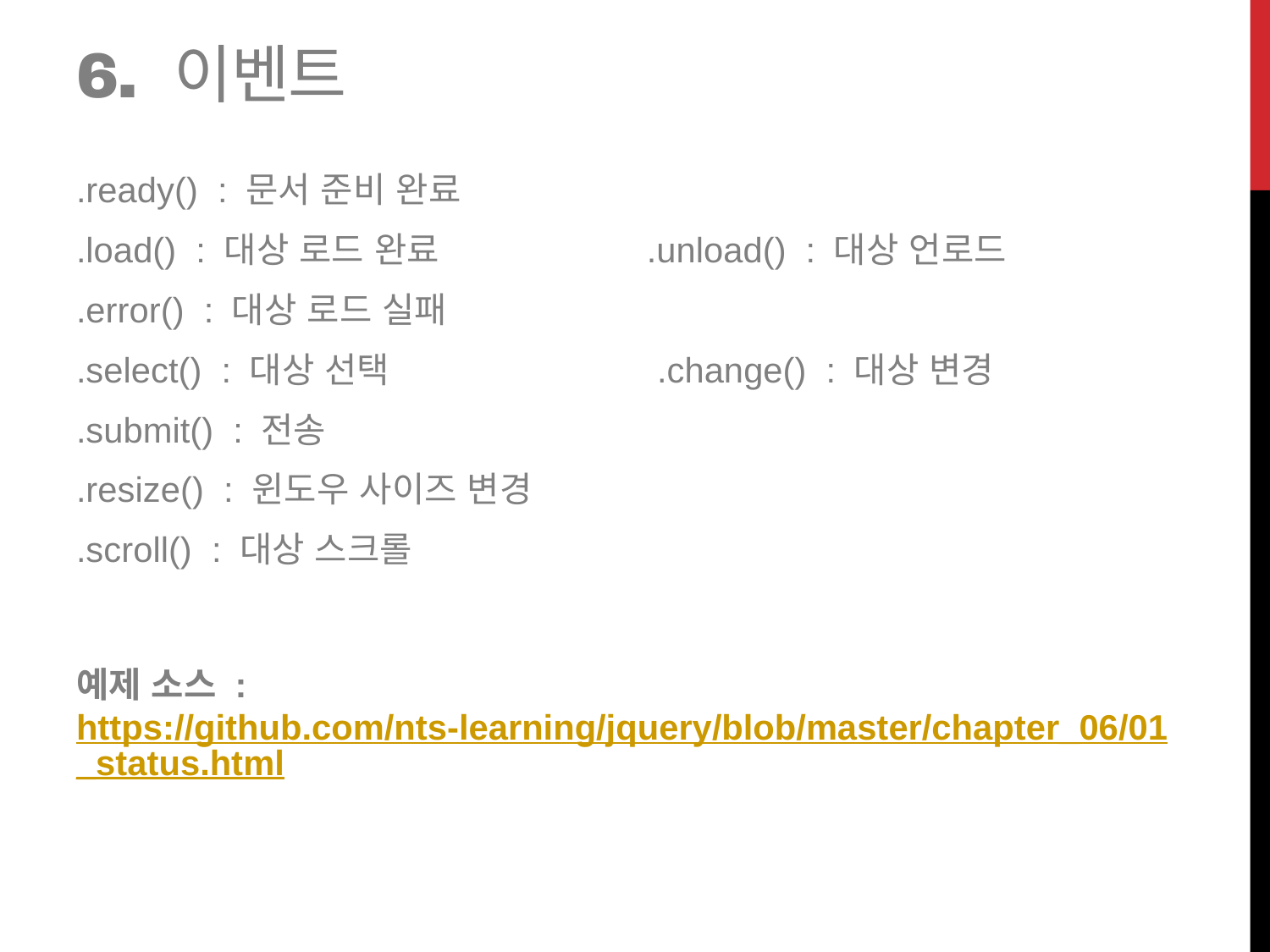

# 6. 이벤트
.ready()  : 문서 준비 완료
.load()  : 대상 로드 완료                    .unload()  : 대상 언로드
.error()  : 대상 로드 실패
.select()  : 대상 선택                          .change()  : 대상 변경
.submit()  : 전송
.resize()  : 윈도우 사이즈 변경
.scroll()  : 대상 스크롤
예제 소스 : https://github.com/nts-learning/jquery/blob/master/chapter_06/01_status.html